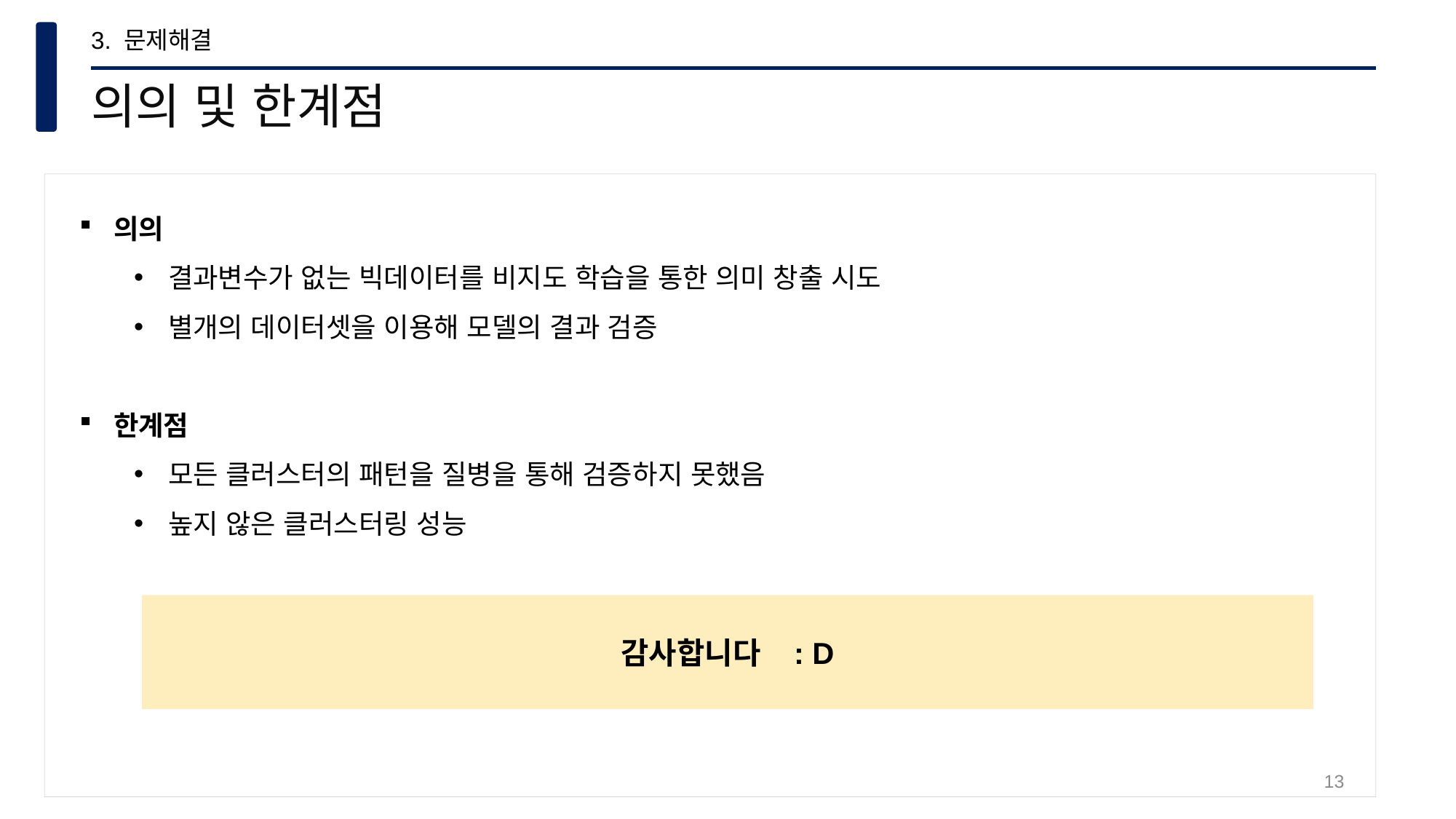

3. 문제해결

의의 및 한계점

의의
결과변수가 없는 빅데이터를 비지도 학습을 통한 의미 창출 시도
별개의 데이터셋을 이용해 모델의 결과 검증

한계점
모든 클러스터의 패턴을 질병을 통해 검증하지 못했음
높지 않은 클러스터링 성능

감사합니다   : D
13